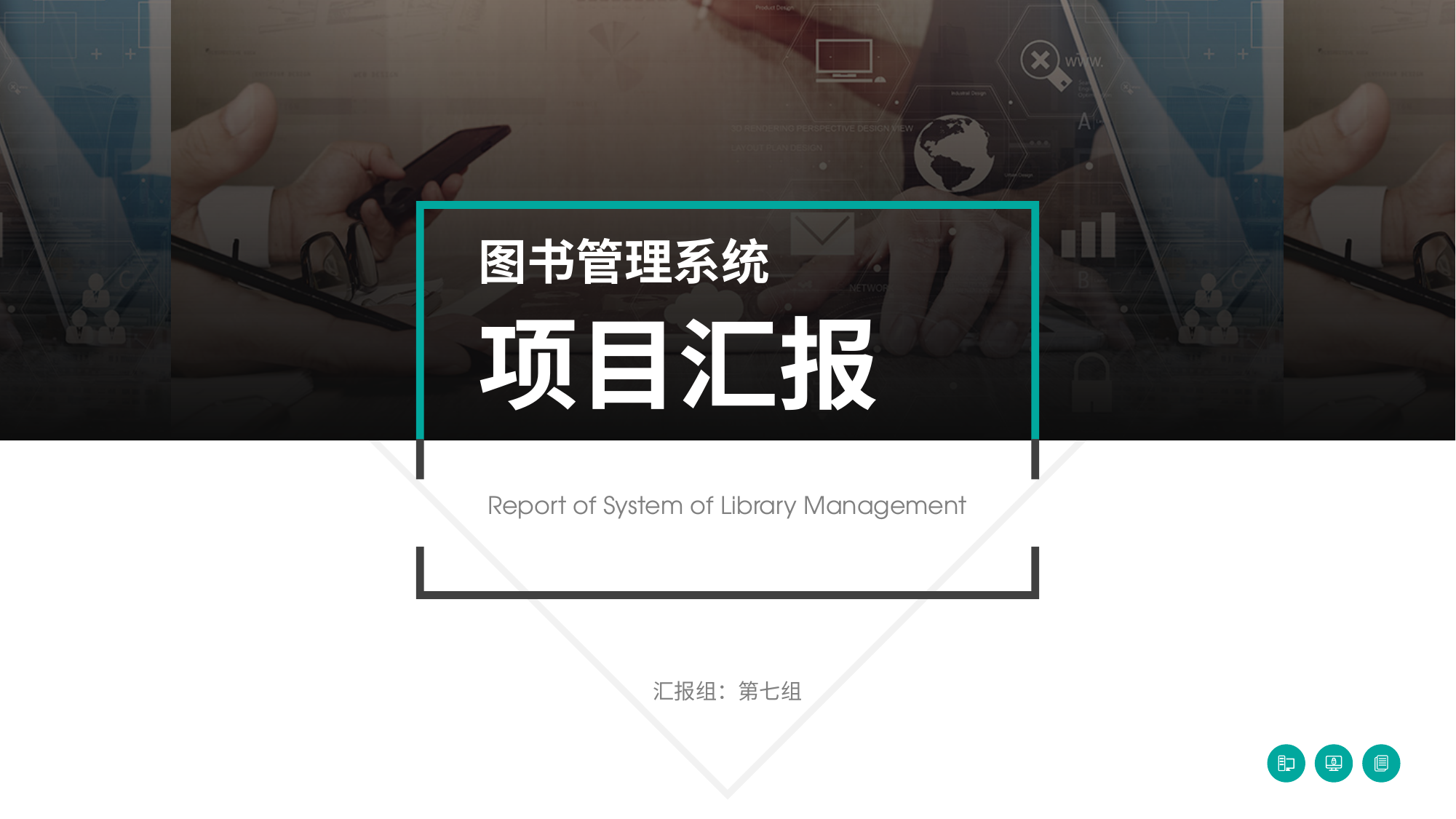

图书管理系统
项目汇报

Report of System of Library Management
汇报组：第七组